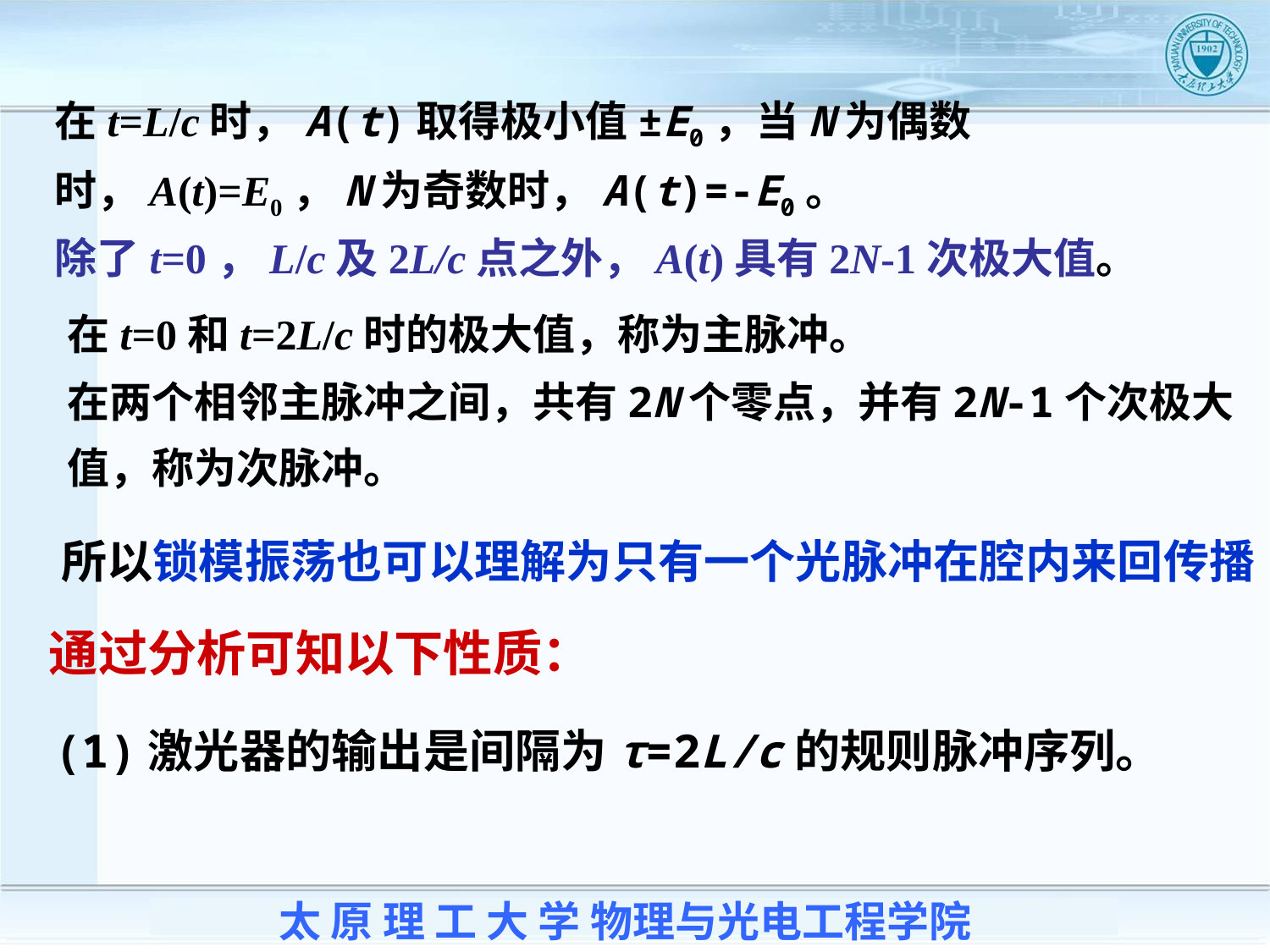

在t=L/c时，A(t)取得极小值±E0，当N为偶数时，A(t)=E0，N为奇数时，A(t)=-E0。
除了t=0，L/c及2L/c点之外，A(t)具有2N-1次极大值。
在t=0和t=2L/c时的极大值，称为主脉冲。
在两个相邻主脉冲之间，共有2N个零点，并有2N-1个次极大值，称为次脉冲。
所以锁模振荡也可以理解为只有一个光脉冲在腔内来回传播
通过分析可知以下性质：
(1)激光器的输出是间隔为τ=2L/c的规则脉冲序列。